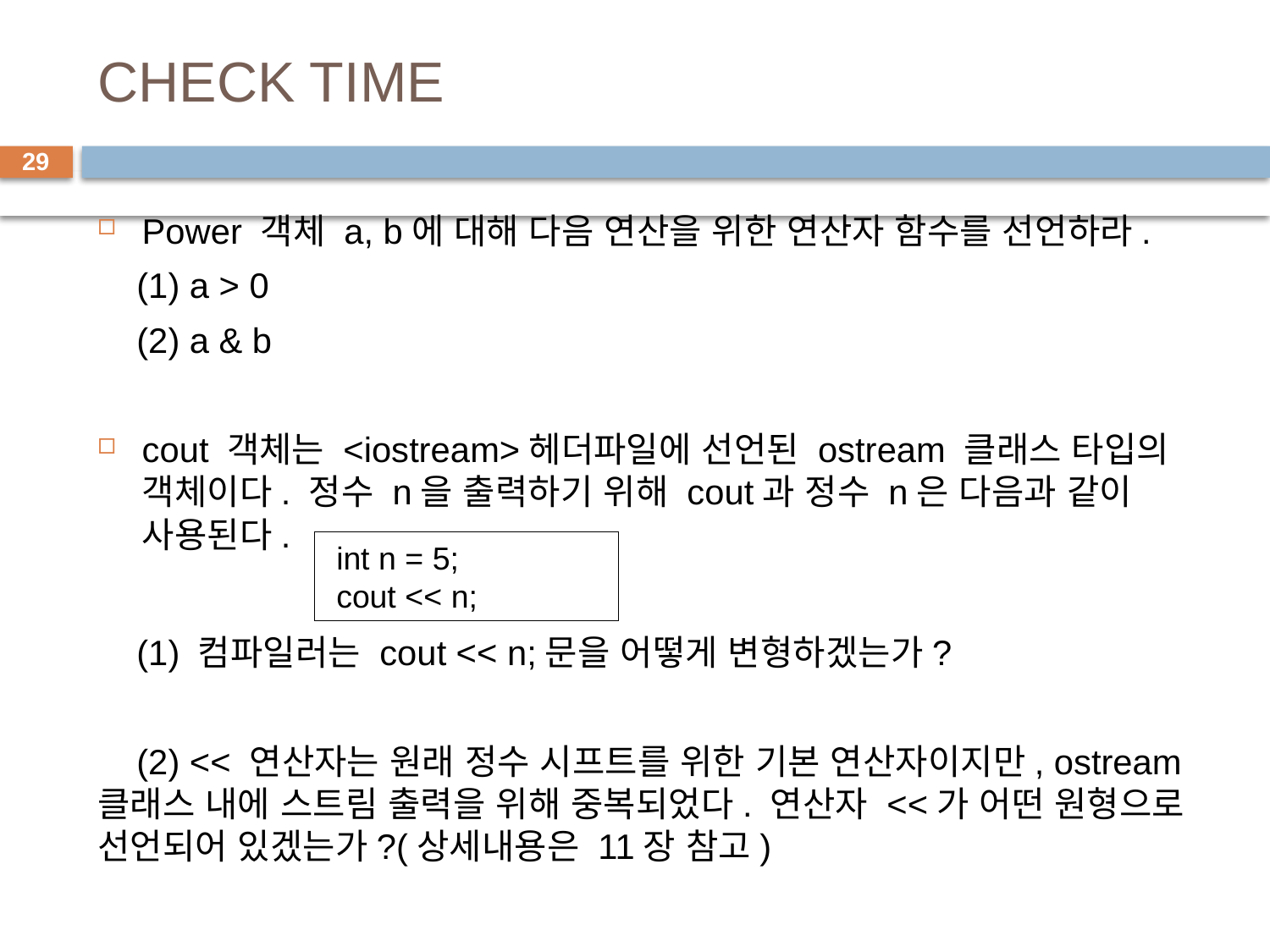

# CHECK TIME
29
Power 객체 a, b에 대해 다음 연산을 위한 연산자 함수를 선언하라.
    (1) a > 0
    (2) a & b

cout 객체는 <iostream>헤더파일에 선언된 ostream 클래스 타입의 객체이다. 정수 n을 출력하기 위해 cout과 정수 n은 다음과 같이 사용된다.

    (1) 컴파일러는 cout << n;문을 어떻게 변형하겠는가?

    (2) << 연산자는 원래 정수 시프트를 위한 기본 연산자이지만, ostream 클래스 내에 스트림 출력을 위해 중복되었다. 연산자 <<가 어떤 원형으로 선언되어 있겠는가?(상세내용은 11장 참고)
 int n = 5;
 cout << n;